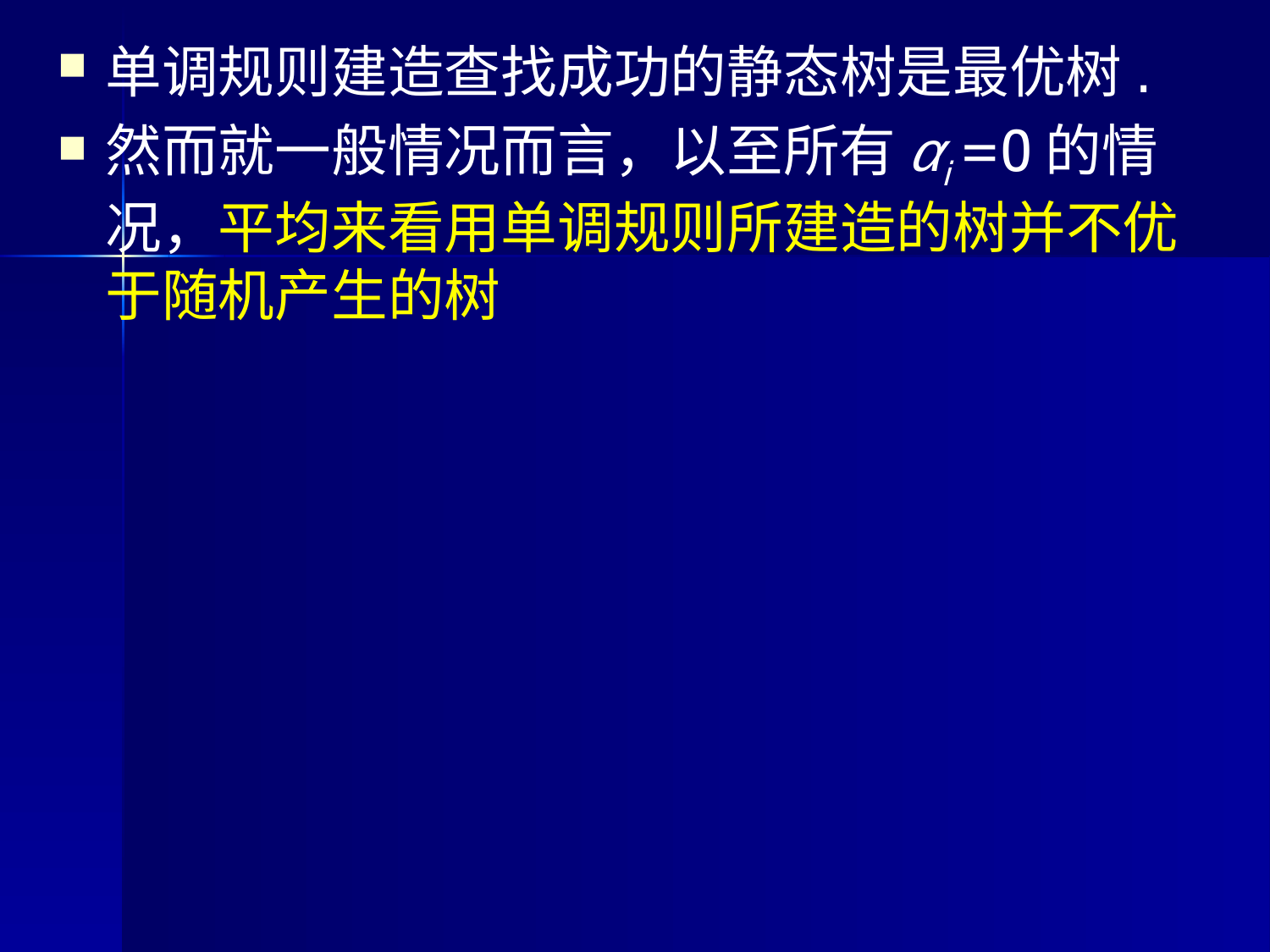

单调规则建造查找成功的静态树是最优树.
然而就一般情况而言，以至所有αi =0的情况，平均来看用单调规则所建造的树并不优于随机产生的树